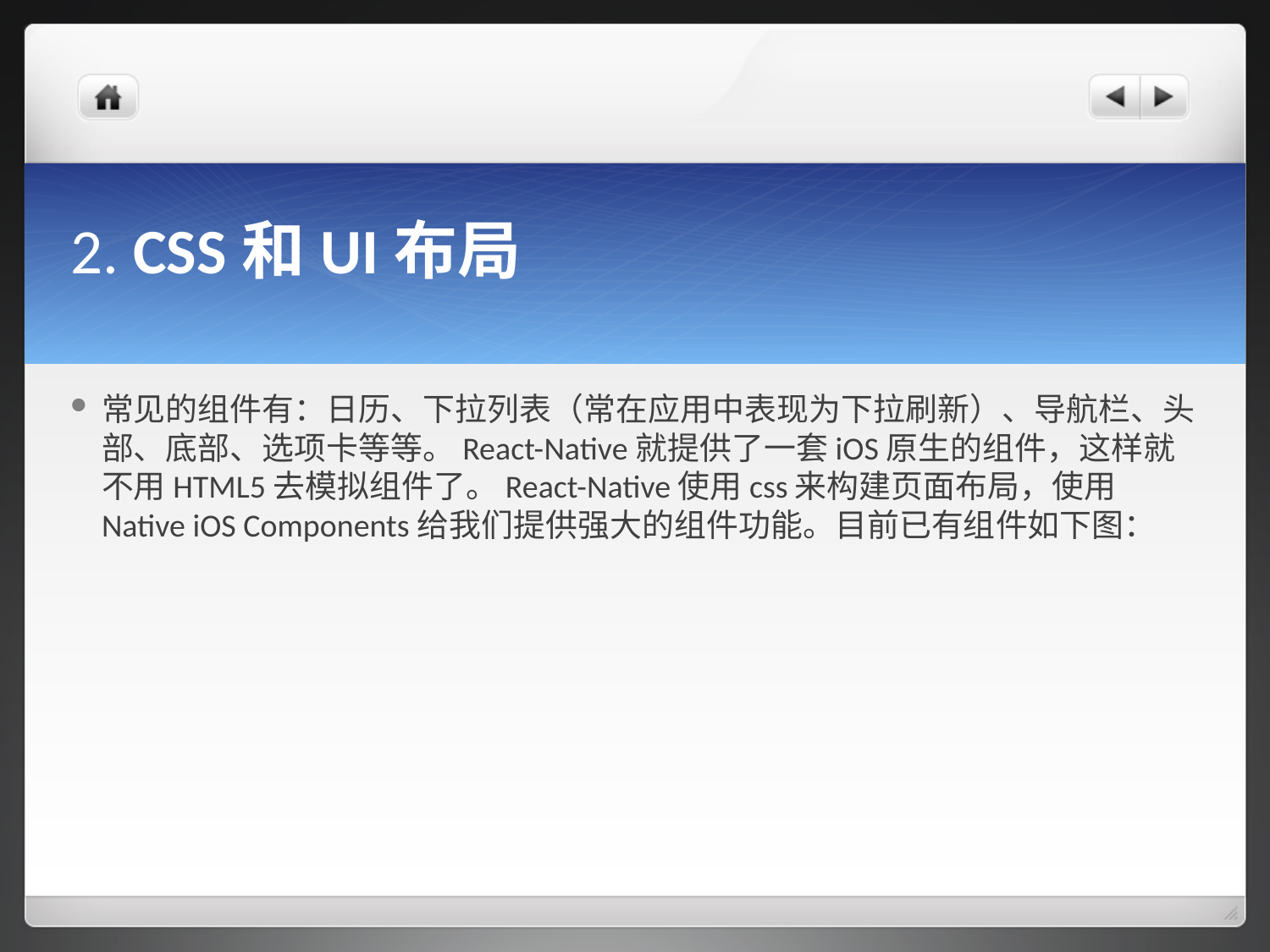

# 2. CSS和UI布局
常见的组件有：日历、下拉列表（常在应用中表现为下拉刷新）、导航栏、头部、底部、选项卡等等。React-Native就提供了一套iOS原生的组件，这样就不用HTML5去模拟组件了。React-Native使用css来构建页面布局，使用Native iOS Components给我们提供强大的组件功能。目前已有组件如下图：